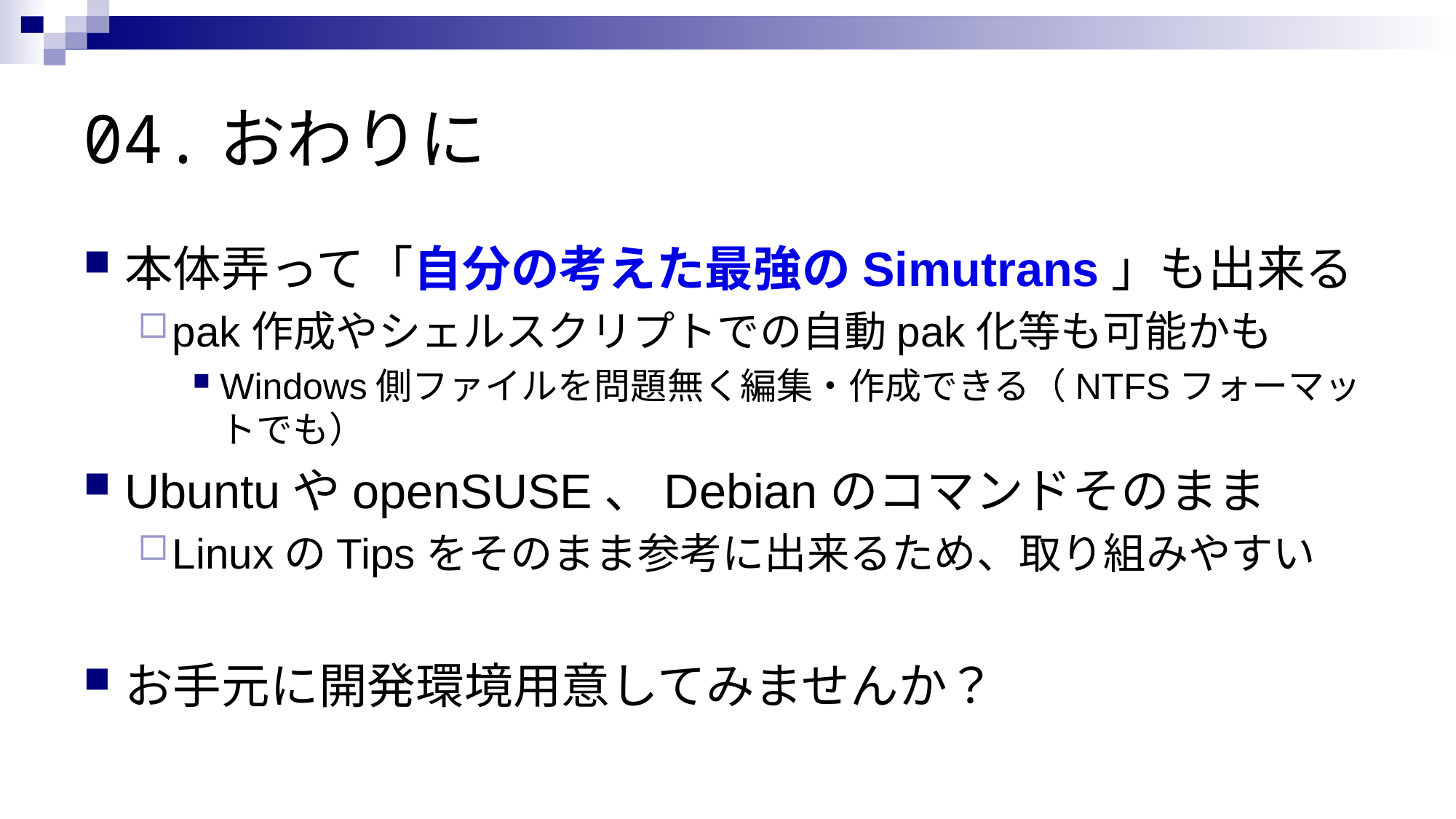

# 04.おわりに
本体弄って「自分の考えた最強のSimutrans」も出来る
pak作成やシェルスクリプトでの自動pak化等も可能かも
Windows側ファイルを問題無く編集・作成できる（NTFSフォーマットでも）
UbuntuやopenSUSE、Debianのコマンドそのまま
LinuxのTipsをそのまま参考に出来るため、取り組みやすい

お手元に開発環境用意してみませんか？